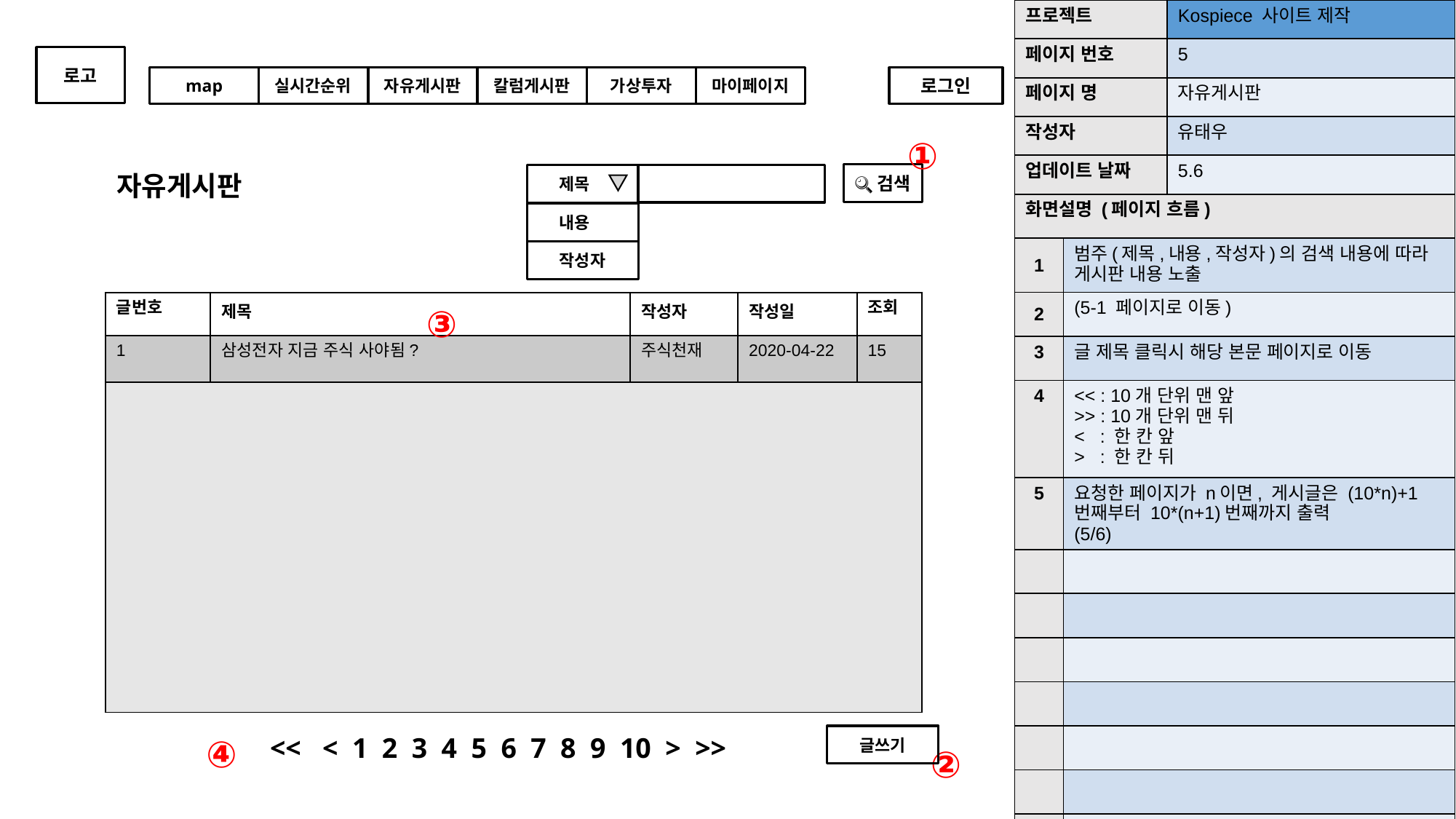

| 프로젝트 | Kospiece 사이트 제작 |
| --- | --- |
| 페이지 번호 | 5 |
| 페이지 명 | 자유게시판 |
| 작성자 | 유태우 |
| 업데이트 날짜 | 5.6 |
로고
map
실시간순위
자유게시판
칼럼게시판
가상투자
마이페이지
로그인
①
🔍검색

    제목
자유게시판

| 화면설명 (페이지 흐름) |  |
| --- | --- |
| 1 | 범주(제목,내용,작성자)의 검색 내용에 따라 게시판 내용 노출 |
| 2 | (5-1 페이지로 이동) |
| 3 | 글 제목 클릭시 해당 본문 페이지로 이동 |
| 4 | << : 10개 단위 맨 앞 >> : 10개 단위 맨 뒤 < : 한 칸 앞 > : 한 칸 뒤 |
| 5 | 요청한 페이지가 n이면, 게시글은 (10\*n)+1번째부터 10\*(n+1)번째까지 출력 (5/6) |
|  |  |
|  |  |
|  |  |
|  |  |
|  |  |
|  |  |
|  |  |
    내용
    작성자
| 글번호 | 제목 | 작성자 | 작성일 | 조회 |
| --- | --- | --- | --- | --- |
| 1 | 삼성전자 지금 주식 사야됨? | 주식천재 | 2020-04-22 | 15 |
|  |  |  |  |  |
③
④
    글쓰기
②
<<   <  1  2  3  4  5  6  7  8  9  10  >  >>